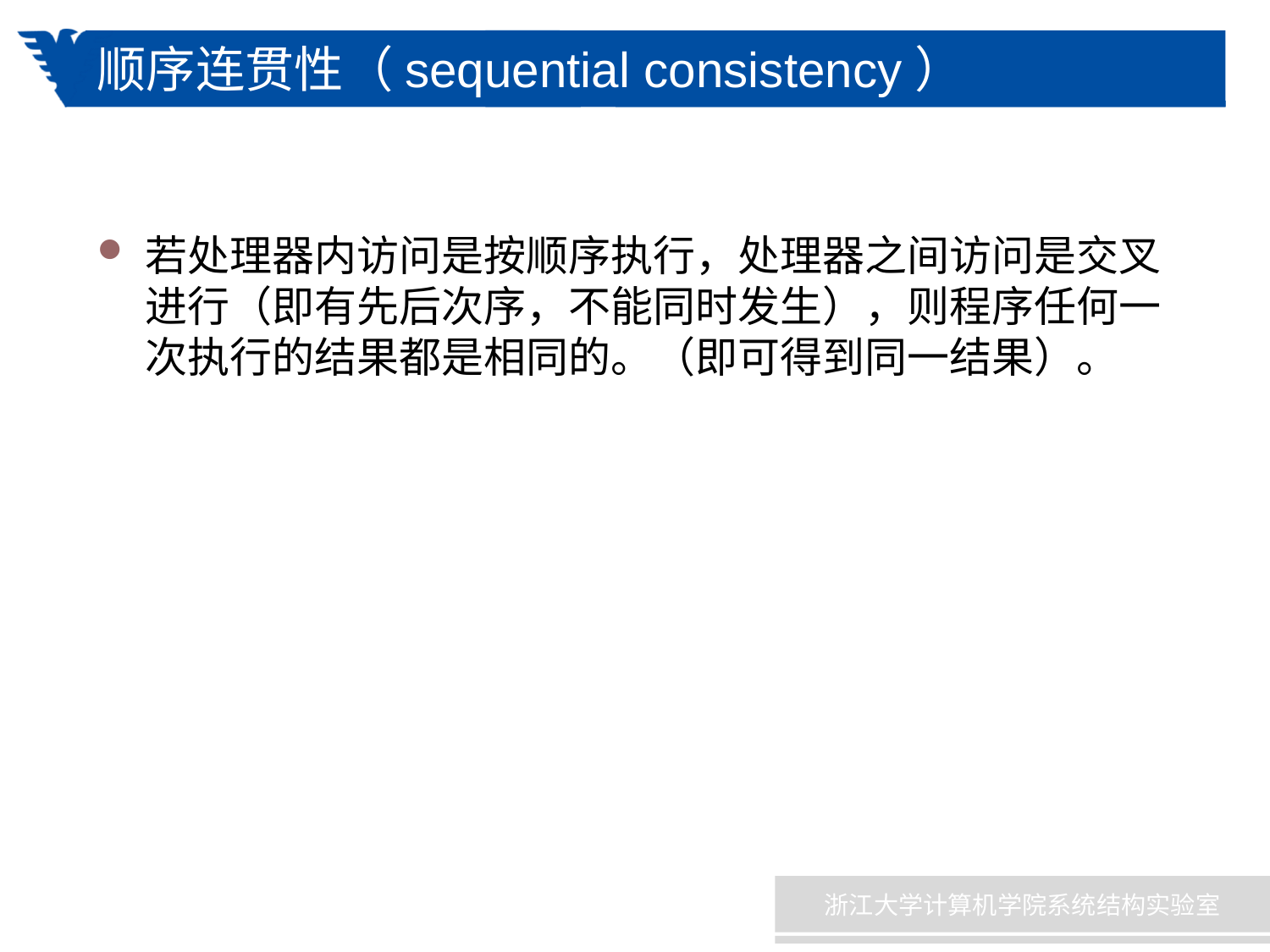

# 顺序连贯性（sequential consistency）
若处理器内访问是按顺序执行，处理器之间访问是交叉进行（即有先后次序，不能同时发生），则程序任何一次执行的结果都是相同的。（即可得到同一结果）。